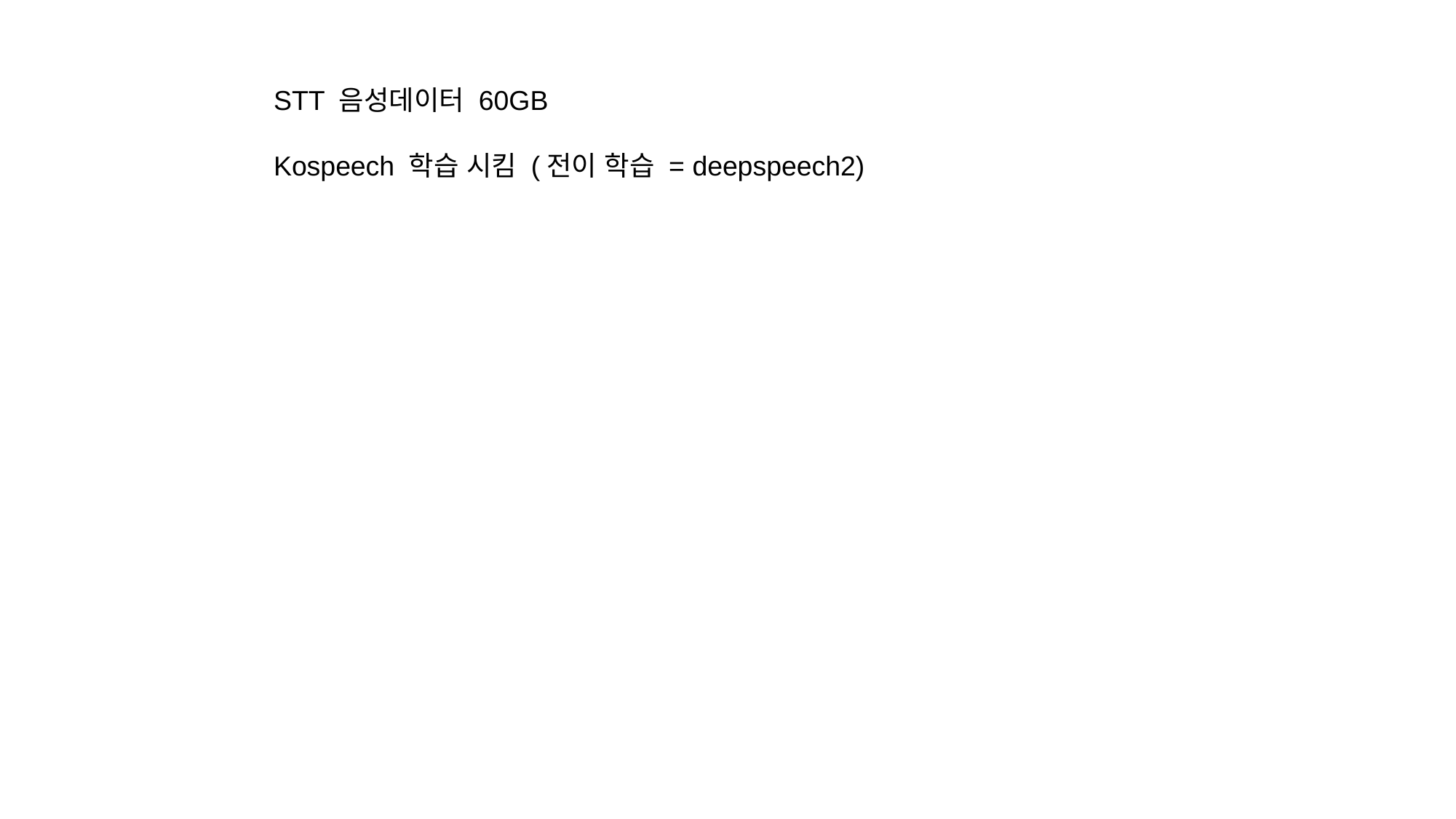

STT 음성데이터 60GB

Kospeech 학습 시킴 (전이 학습 = deepspeech2)